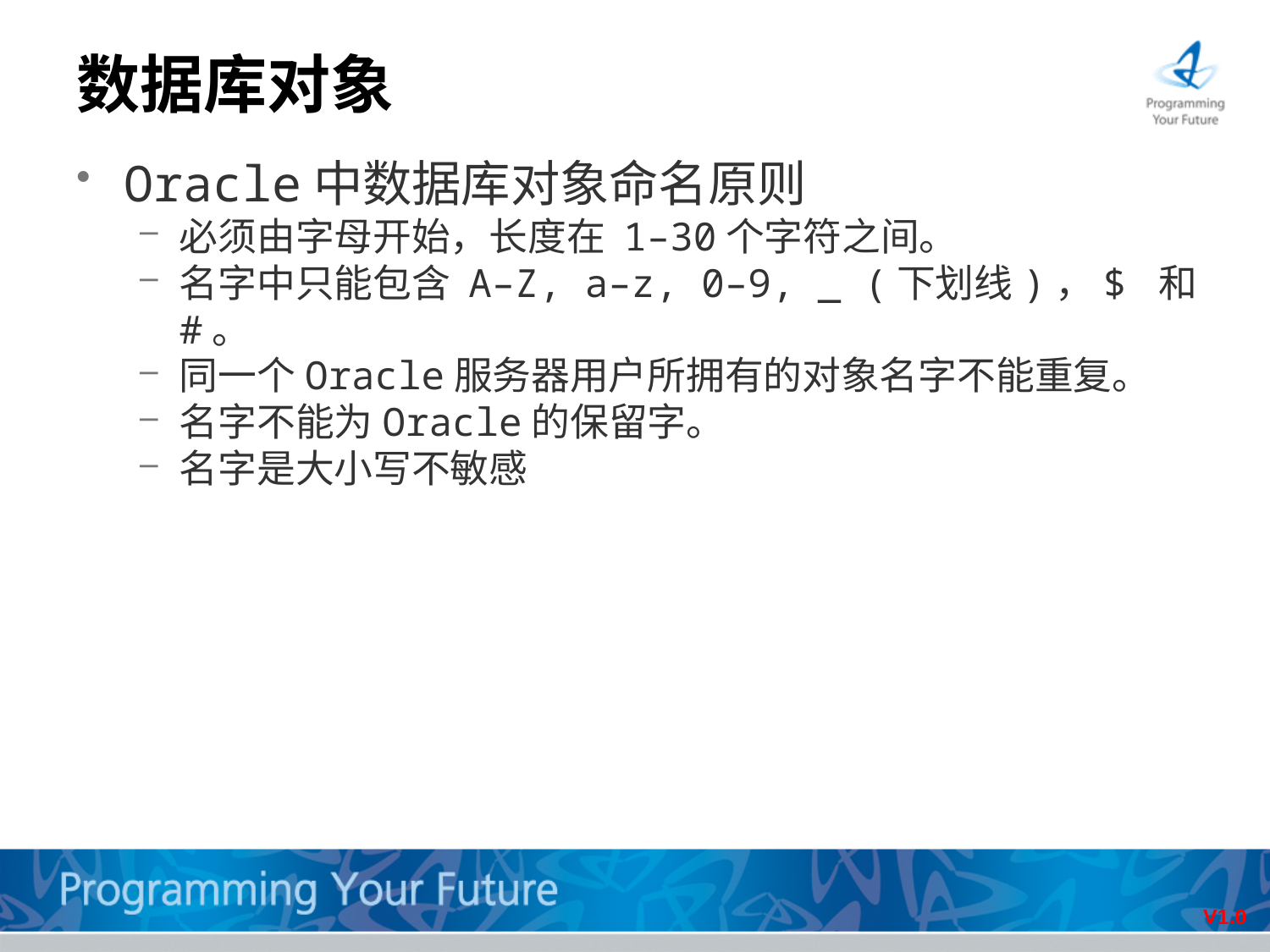

# 数据库对象
Oracle中数据库对象命名原则
必须由字母开始，长度在 1–30个字符之间。
名字中只能包含 A–Z, a–z, 0–9, _ (下划线)，$ 和 #。
同一个Oracle服务器用户所拥有的对象名字不能重复。
名字不能为Oracle的保留字。
名字是大小写不敏感